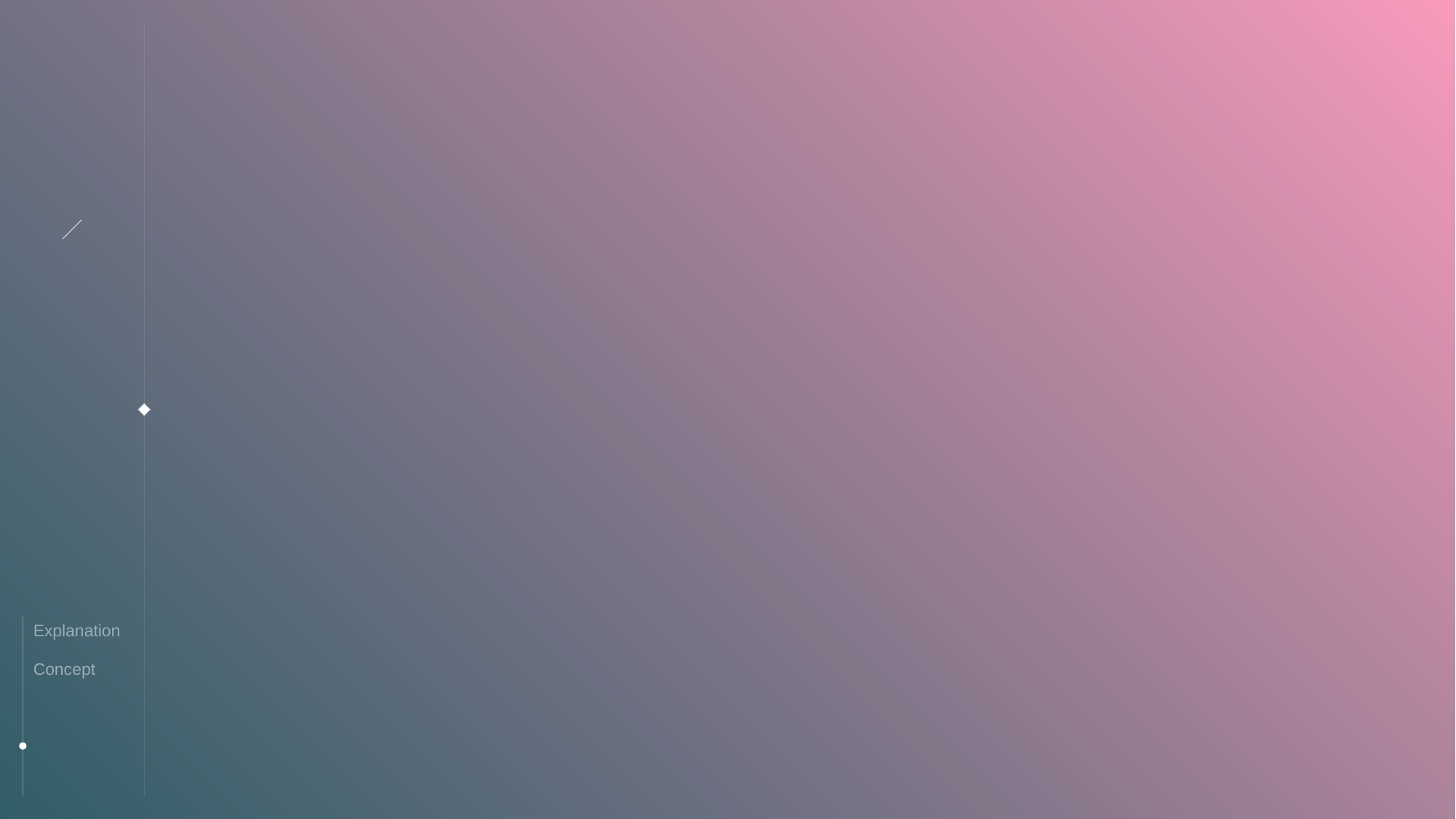

# 3. 추가 기능
 - 카메라를 활용하여 돌아다니는 사람들의 신원도 확인한다(빌딩 내부의 보안을 같이 하기 위함, 컴퓨터 비전 사용 시 신원확인 불가, AWS recognition을 사용할 예정).
 - 하지만 CCTV를 대신 하기에는 사각지역이 너무 많기 때문에 CCTV와 같이 사용하되, 고정되어있는 CCTV 보다 정밀하게 화재 위험이 있는 장소, 건물 외부까지 관찰 및 감지하는 드론을 구상(외부로 나갈 때는 창문과 드론을 통신할 수 있도록 설계하고 나가기 전에 스스로 열리고 닫히는 창문을 구상).
Explanation
Concept
Function
Practicality
Problem

8